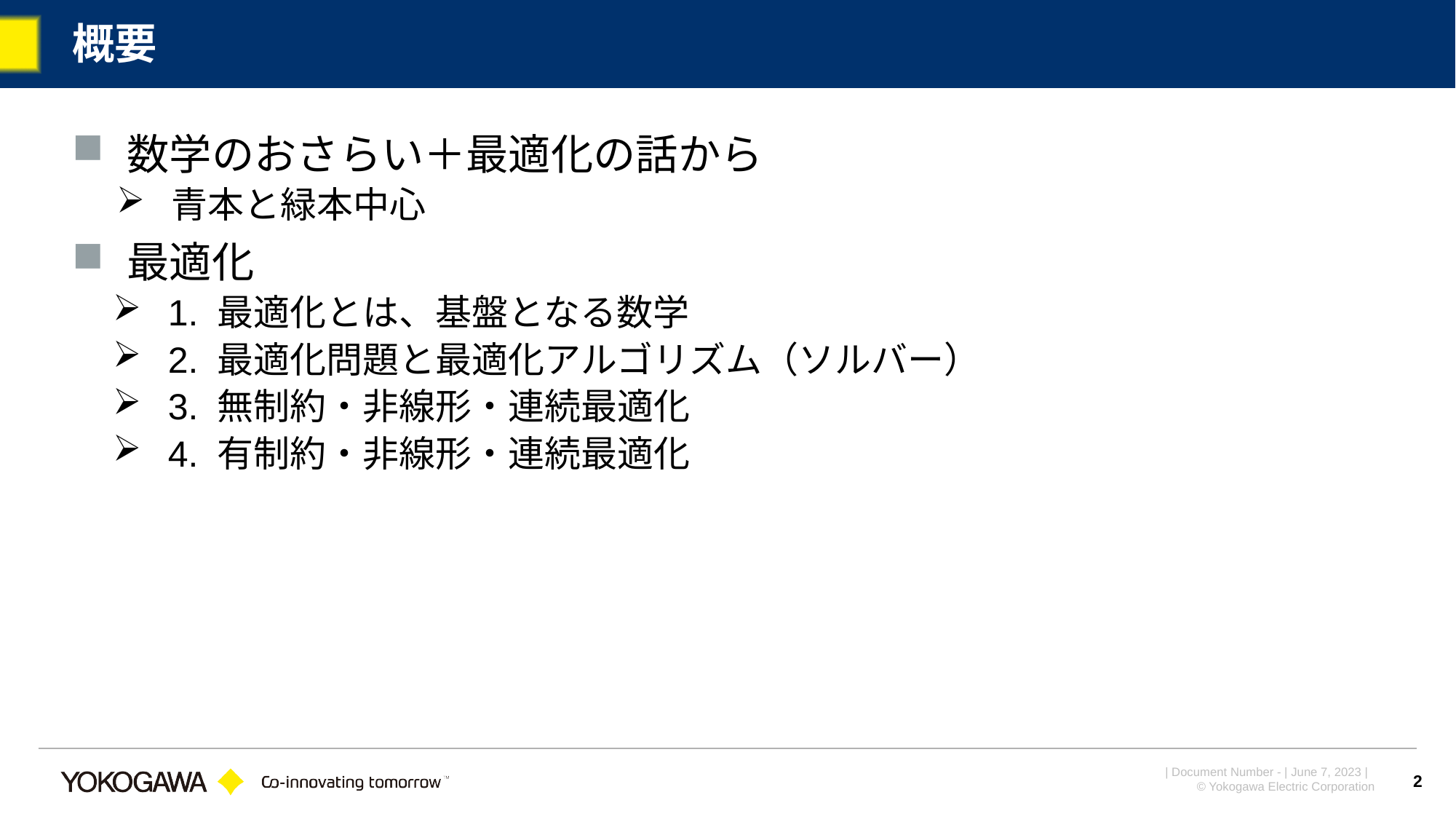

# 概要
数学のおさらい＋最適化の話から
青本と緑本中心
最適化
1. 最適化とは、基盤となる数学
2. 最適化問題と最適化アルゴリズム（ソルバー）
3. 無制約・非線形・連続最適化
4. 有制約・非線形・連続最適化
2